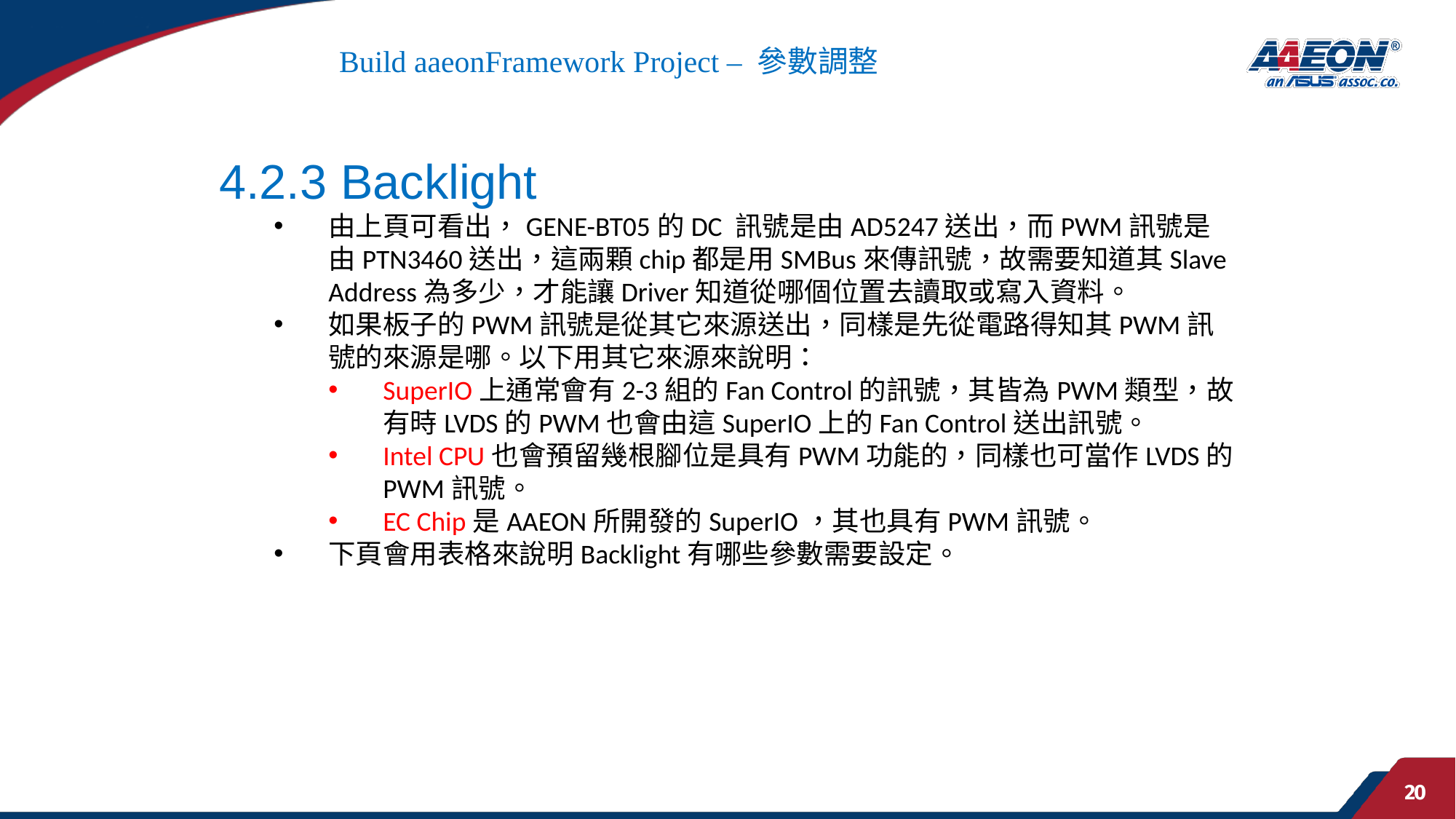

# Build aaeonFramework Project – 參數調整
4.2.3 Backlight
由上頁可看出，GENE-BT05的DC 訊號是由AD5247送出，而PWM訊號是由PTN3460送出，這兩顆chip都是用SMBus來傳訊號，故需要知道其Slave Address為多少，才能讓Driver知道從哪個位置去讀取或寫入資料。
如果板子的PWM訊號是從其它來源送出，同樣是先從電路得知其PWM訊號的來源是哪。以下用其它來源來說明：
SuperIO上通常會有2-3組的Fan Control的訊號，其皆為PWM類型，故有時LVDS的PWM也會由這SuperIO上的Fan Control送出訊號。
Intel CPU也會預留幾根腳位是具有PWM功能的，同樣也可當作LVDS的PWM訊號。
EC Chip是AAEON所開發的SuperIO，其也具有PWM訊號。
下頁會用表格來說明Backlight有哪些參數需要設定。
20